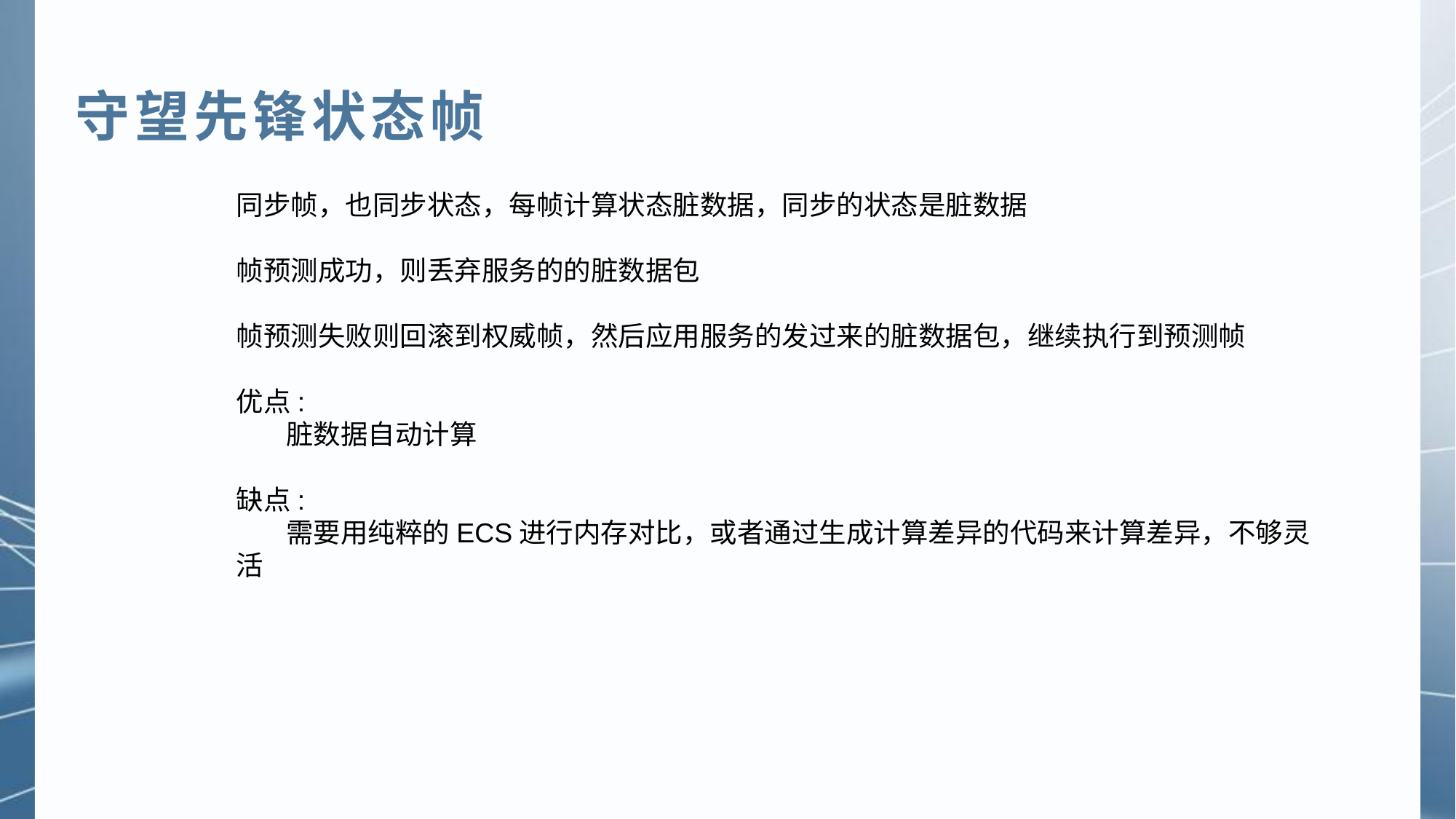

守望先锋状态帧
同步帧，也同步状态，每帧计算状态脏数据，同步的状态是脏数据

帧预测成功，则丢弃服务的的脏数据包

帧预测失败则回滚到权威帧，然后应用服务的发过来的脏数据包，继续执行到预测帧

优点:
       脏数据自动计算

缺点:
       需要用纯粹的ECS进行内存对比，或者通过生成计算差异的代码来计算差异，不够灵活